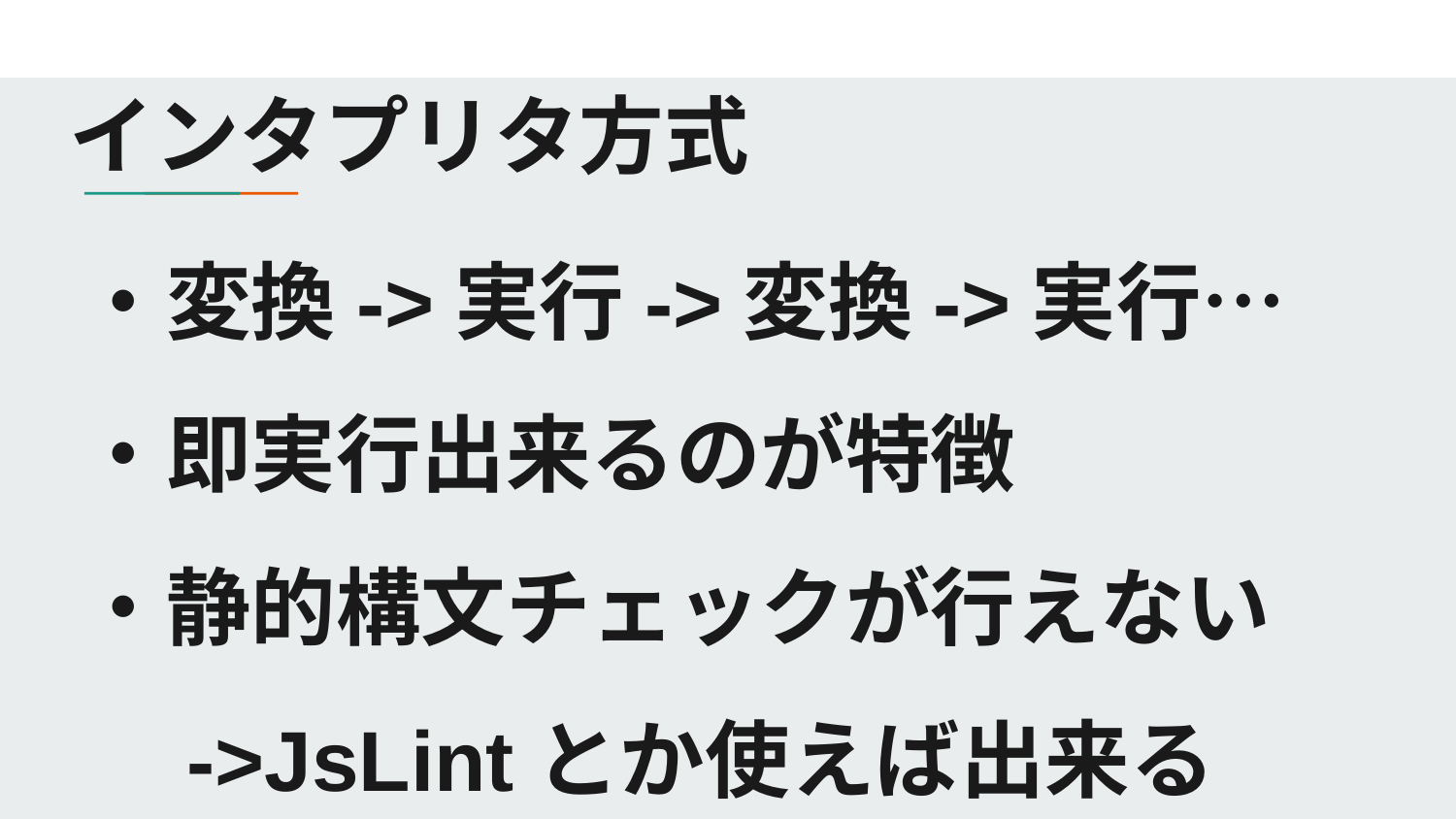

# インタプリタ方式
・変換->実行->変換->実行…
・即実行出来るのが特徴
・静的構文チェックが行えない
　->JsLintとか使えば出来る